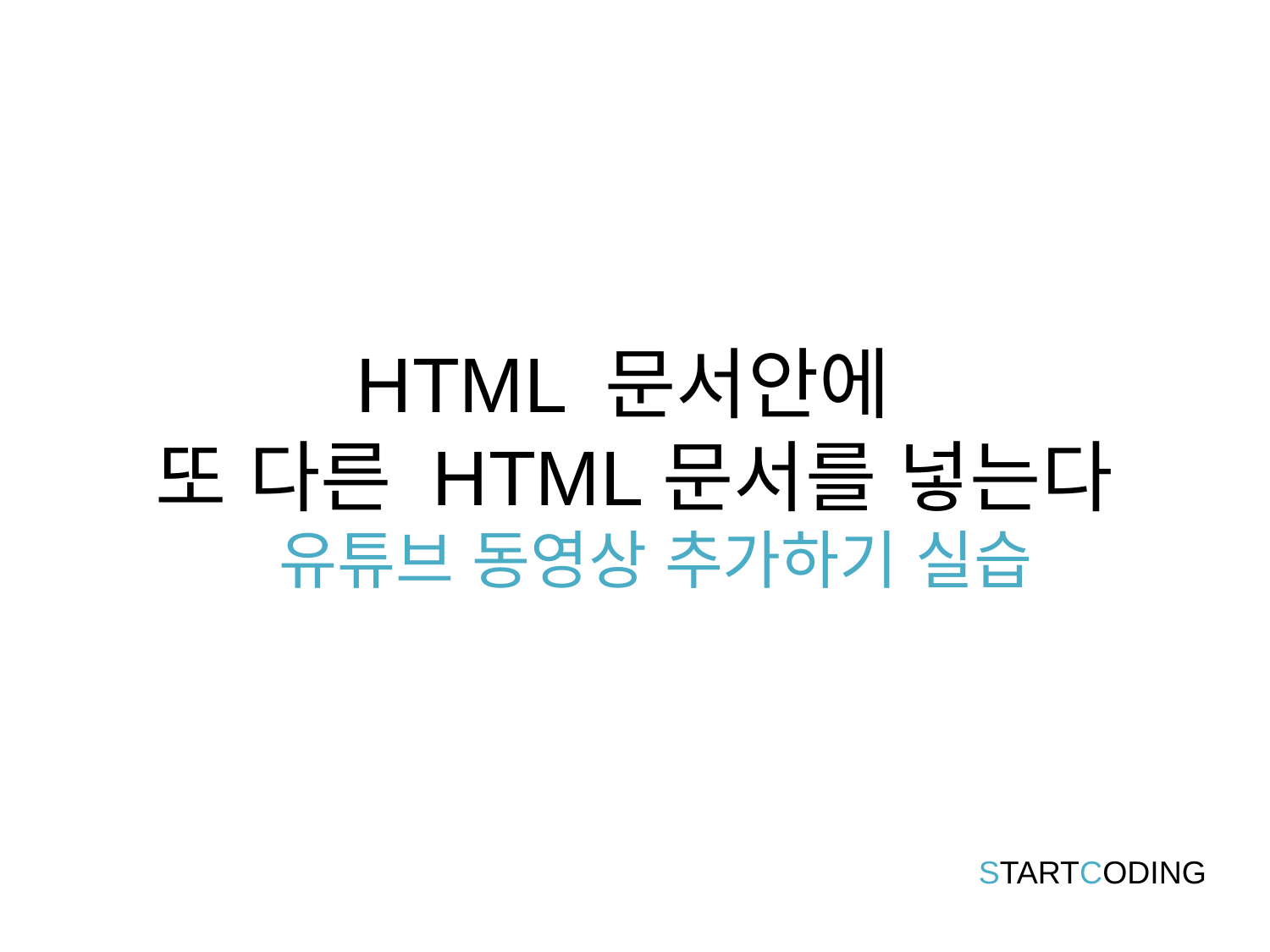

HTML 문서안에
또 다른 HTML문서를 넣는다
유튜브 동영상 추가하기 실습
STARTCODING